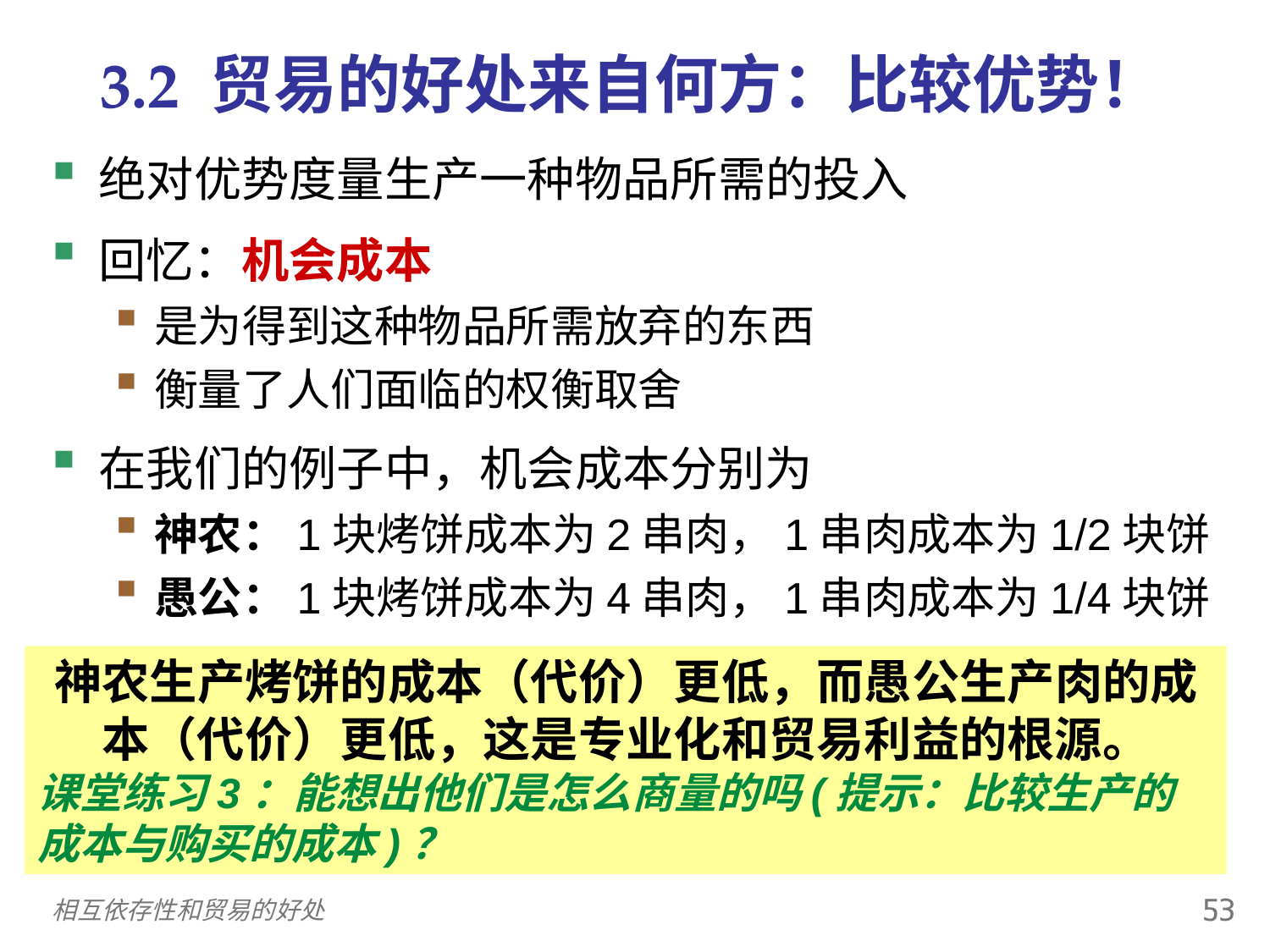

3.2 贸易的好处来自何方：比较优势！
0
绝对优势度量生产一种物品所需的投入
回忆：机会成本
是为得到这种物品所需放弃的东西
衡量了人们面临的权衡取舍
在我们的例子中，机会成本分别为
神农：1块烤饼成本为2串肉，1串肉成本为1/2块饼
愚公：1块烤饼成本为4串肉，1串肉成本为1/4块饼

神农生产烤饼的成本（代价）更低，而愚公生产肉的成本（代价）更低，这是专业化和贸易利益的根源。
课堂练习3：能想出他们是怎么商量的吗(提示：比较生产的成本与购买的成本)？
53
相互依存性和贸易的好处